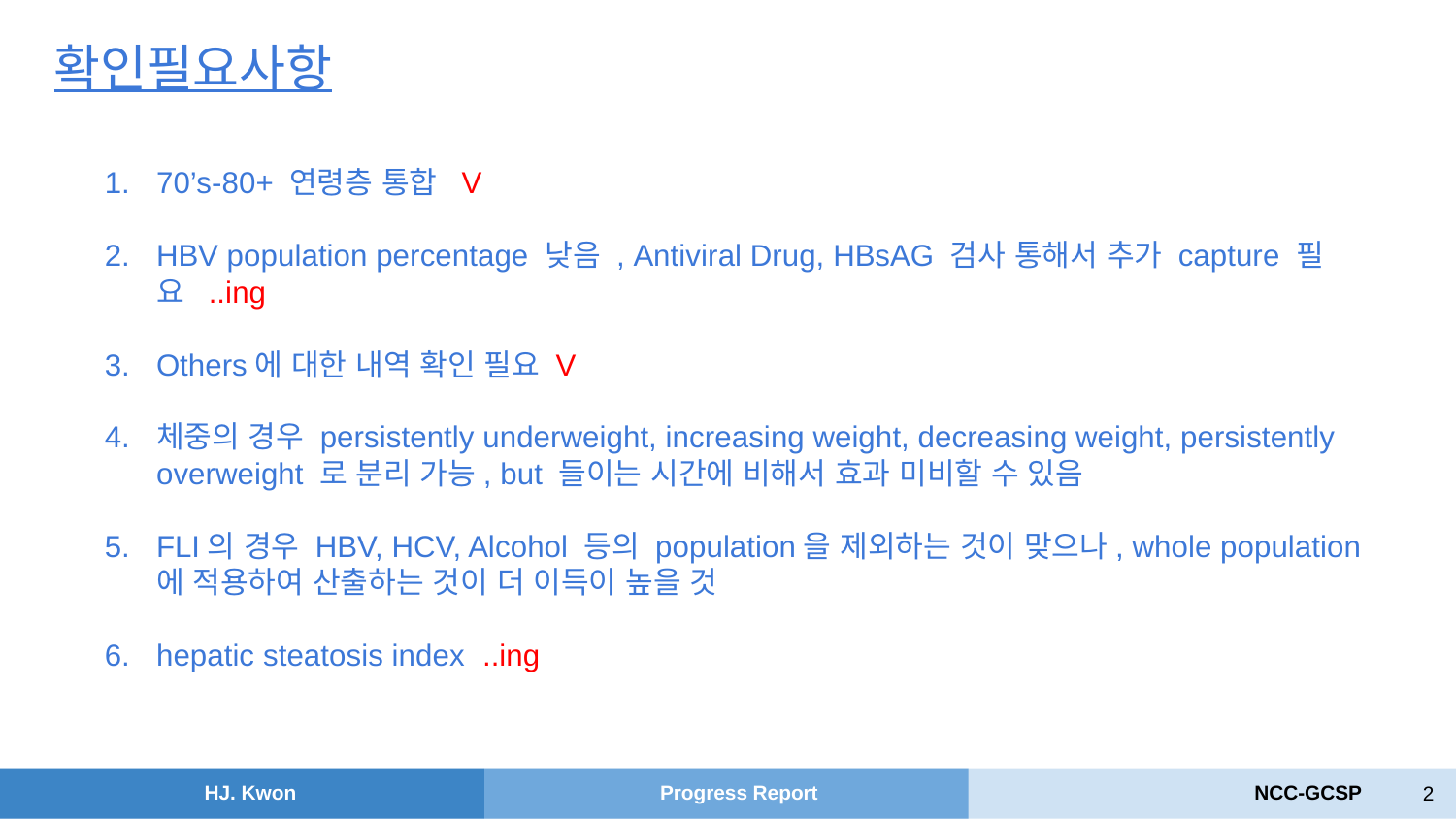

확인필요사항
70’s-80+ 연령층 통합  V

HBV population percentage 낮음 , Antiviral Drug, HBsAG 검사 통해서 추가 capture 필요  ..ing

Others에 대한 내역 확인 필요 V

체중의 경우 persistently underweight, increasing weight, decreasing weight, persistently overweight 로 분리 가능, but 들이는 시간에 비해서 효과 미비할 수 있음

FLI의 경우 HBV, HCV, Alcohol 등의 population을 제외하는 것이 맞으나, whole population에 적용하여 산출하는 것이 더 이득이 높을 것

hepatic steatosis index  ..ing

2
HJ. Kwon
Progress Report
NCC-GCSP